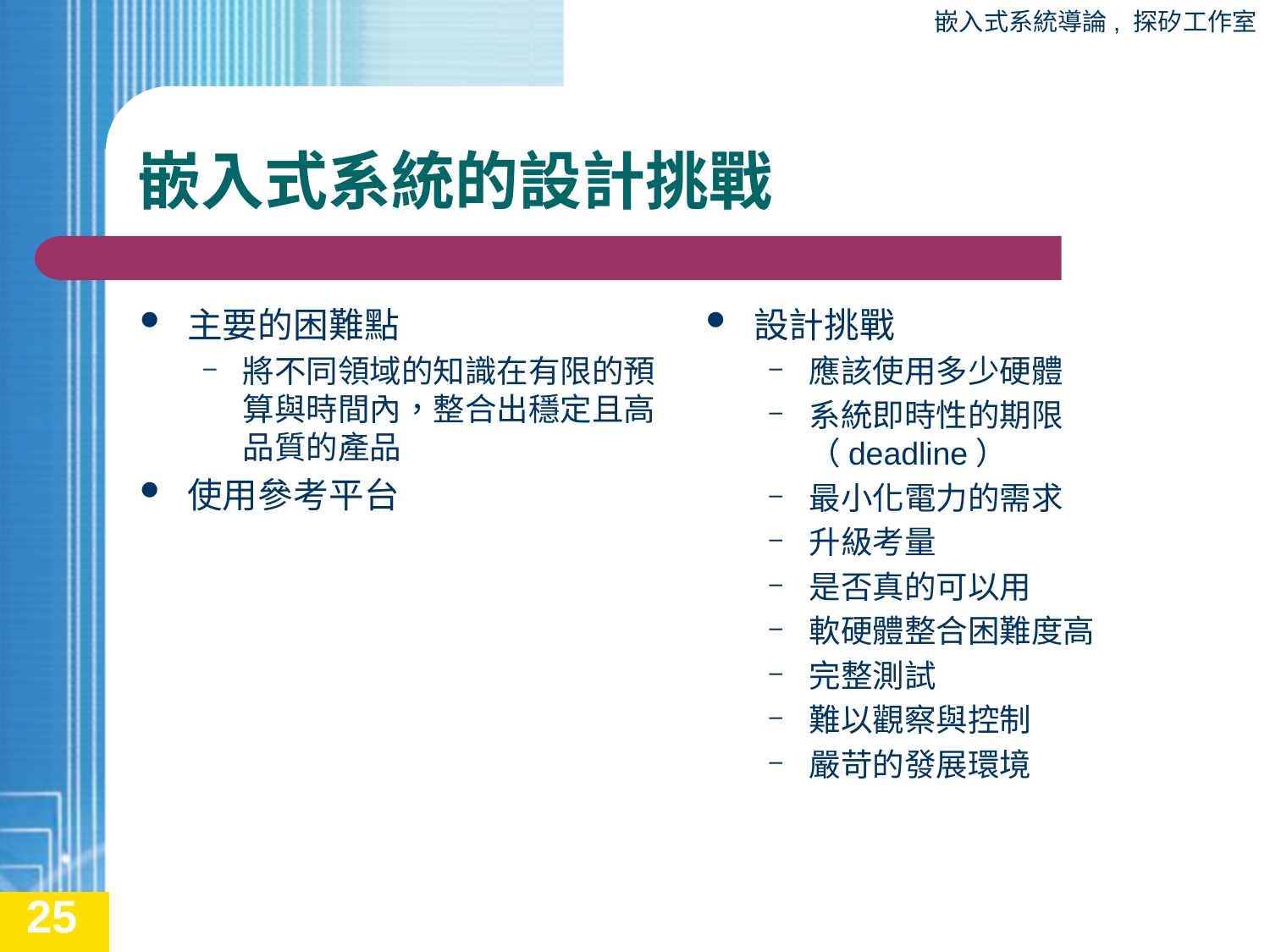

嵌入式系統導論, 探矽工作室
# 嵌入式系統的設計挑戰
主要的困難點
將不同領域的知識在有限的預算與時間內，整合出穩定且高品質的產品
使用參考平台
設計挑戰
應該使用多少硬體
系統即時性的期限（deadline）
最小化電力的需求
升級考量
是否真的可以用
軟硬體整合困難度高
完整測試
難以觀察與控制
嚴苛的發展環境
25